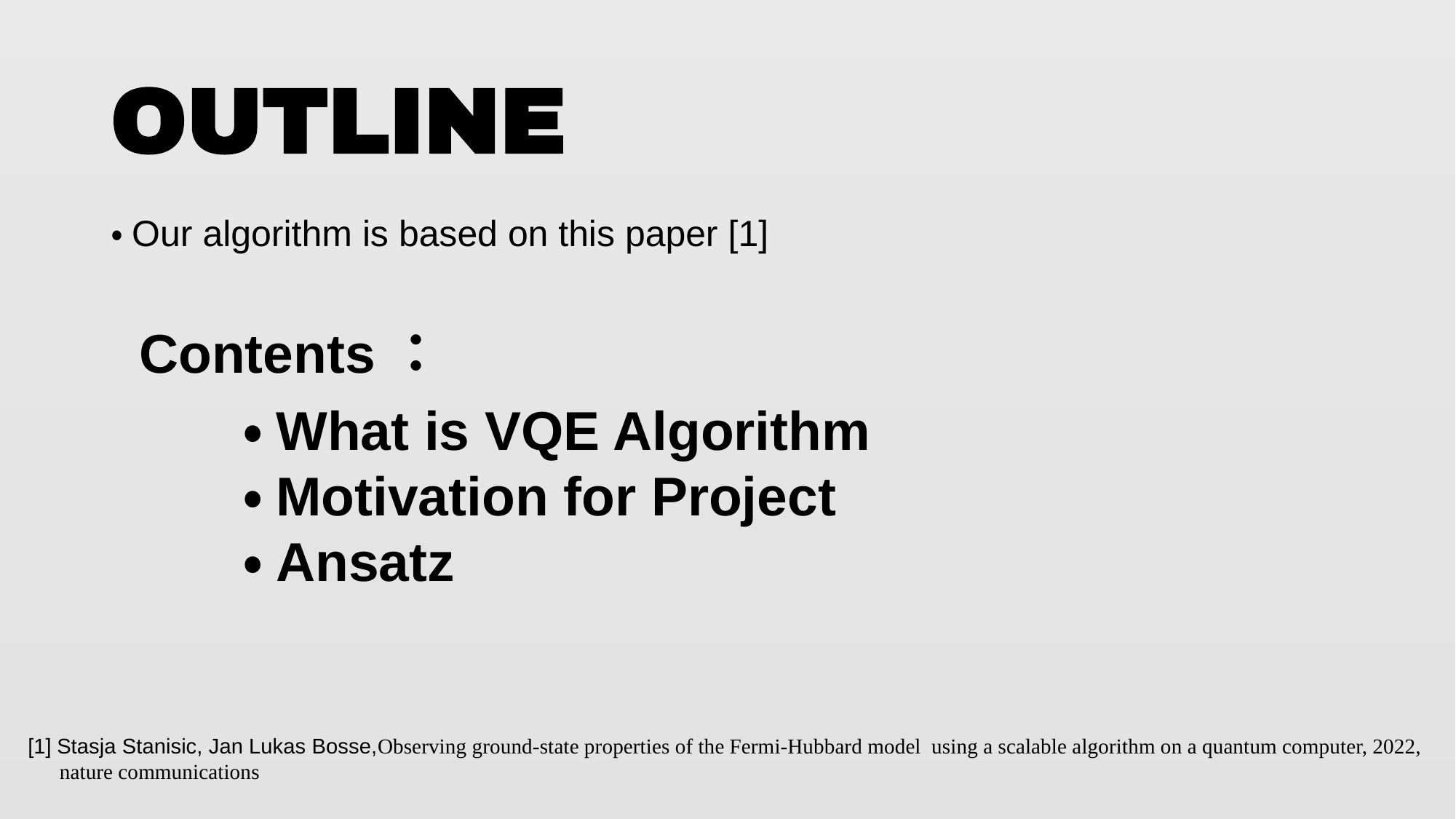

# OUTLINE
・Our algorithm is based on this paper [1]
Contents：
・What is VQE Algorithm
・Motivation for Project
・Ansatz
[1] Stasja Stanisic, Jan Lukas Bosse,Observing ground-state properties of the Fermi-Hubbard model  using a scalable algorithm on a quantum computer, 2022,
      nature communications